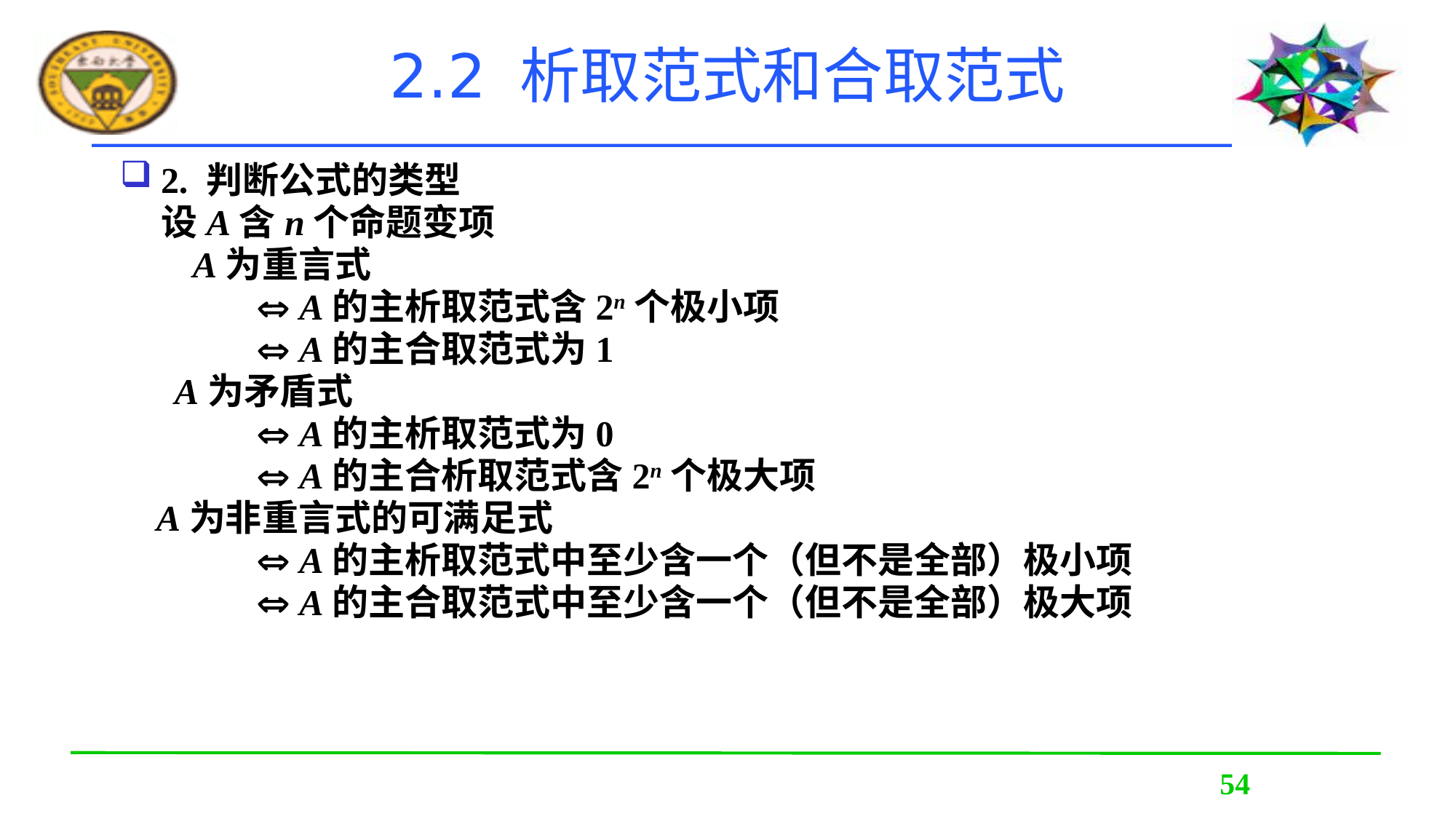

# 2.2 析取范式和合取范式
2. 判断公式的类型
    设A含n个命题变项
        A为重言式
               ⇔ A的主析取范式含2n个极小项
               ⇔ A的主合取范式为1
      A为矛盾式
               ⇔ A的主析取范式为0
               ⇔ A的主合析取范式含2n个极大项
    A为非重言式的可满足式
               ⇔ A的主析取范式中至少含一个（但不是全部）极小项
               ⇔ A的主合取范式中至少含一个（但不是全部）极大项